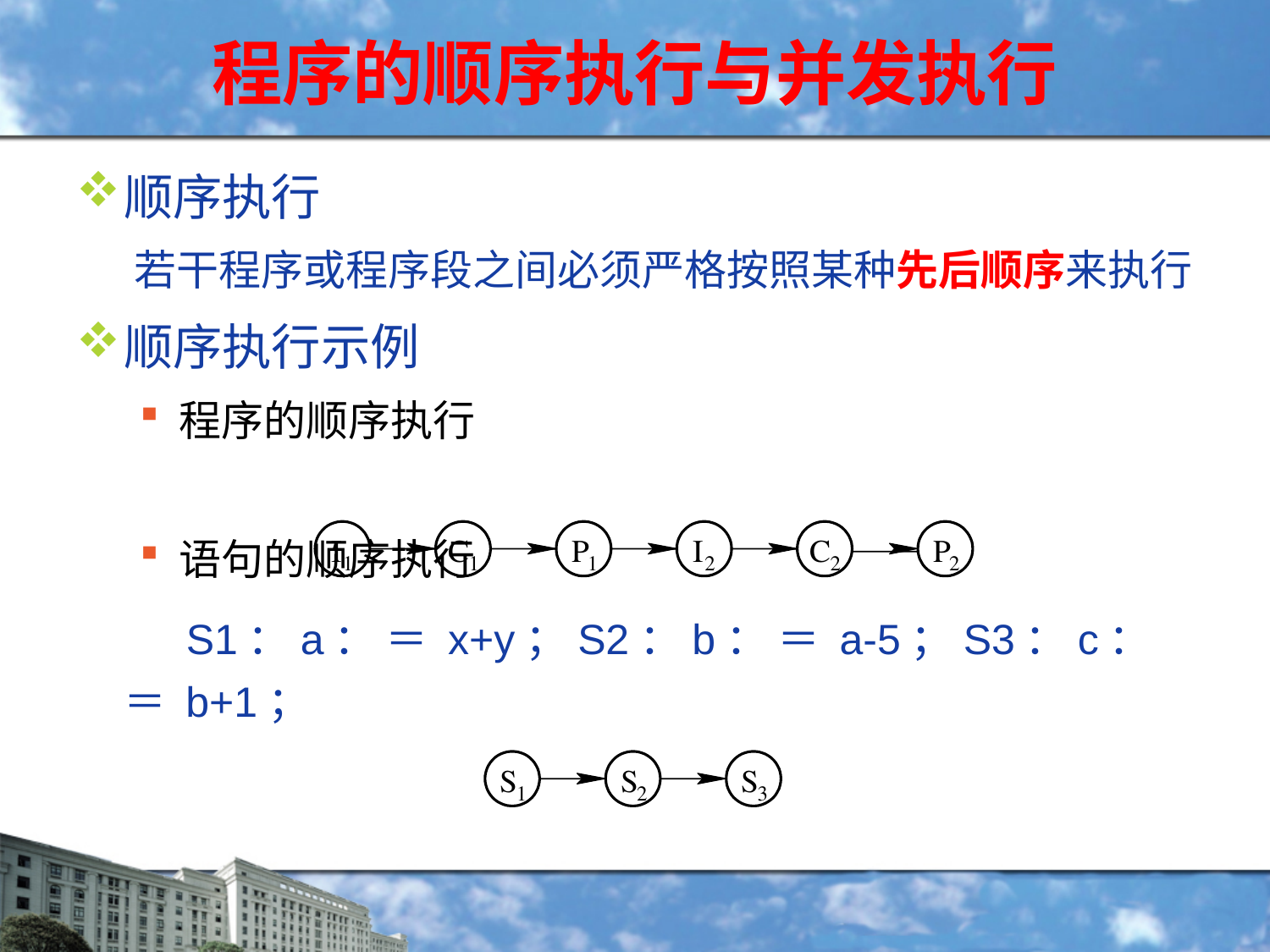

# 程序的顺序执行与并发执行
顺序执行
     若干程序或程序段之间必须严格按照某种先后顺序来执行
顺序执行示例
程序的顺序执行

语句的顺序执行
        S1：a： ＝ x+y；S2：b： ＝ a-5；S3：c： ＝ b+1；

I
C
P
I
C
P

1
1
1
2
2
2

S
S
S

1
2
3